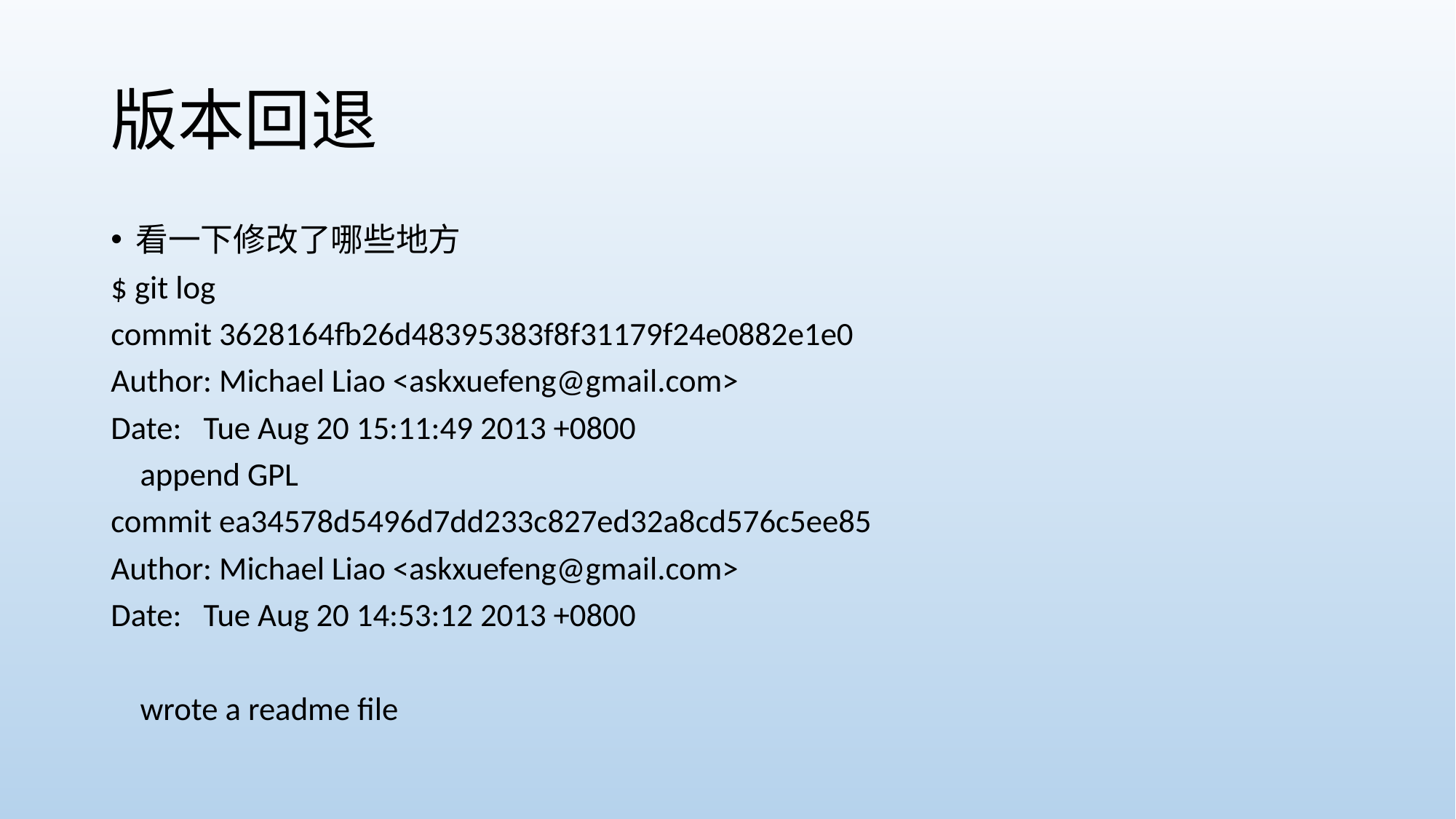

# 版本回退
看一下修改了哪些地方
$ git log
commit 3628164fb26d48395383f8f31179f24e0882e1e0
Author: Michael Liao <askxuefeng@gmail.com>
Date:   Tue Aug 20 15:11:49 2013 +0800
    append GPL
commit ea34578d5496d7dd233c827ed32a8cd576c5ee85
Author: Michael Liao <askxuefeng@gmail.com>
Date:   Tue Aug 20 14:53:12 2013 +0800

    wrote a readme file